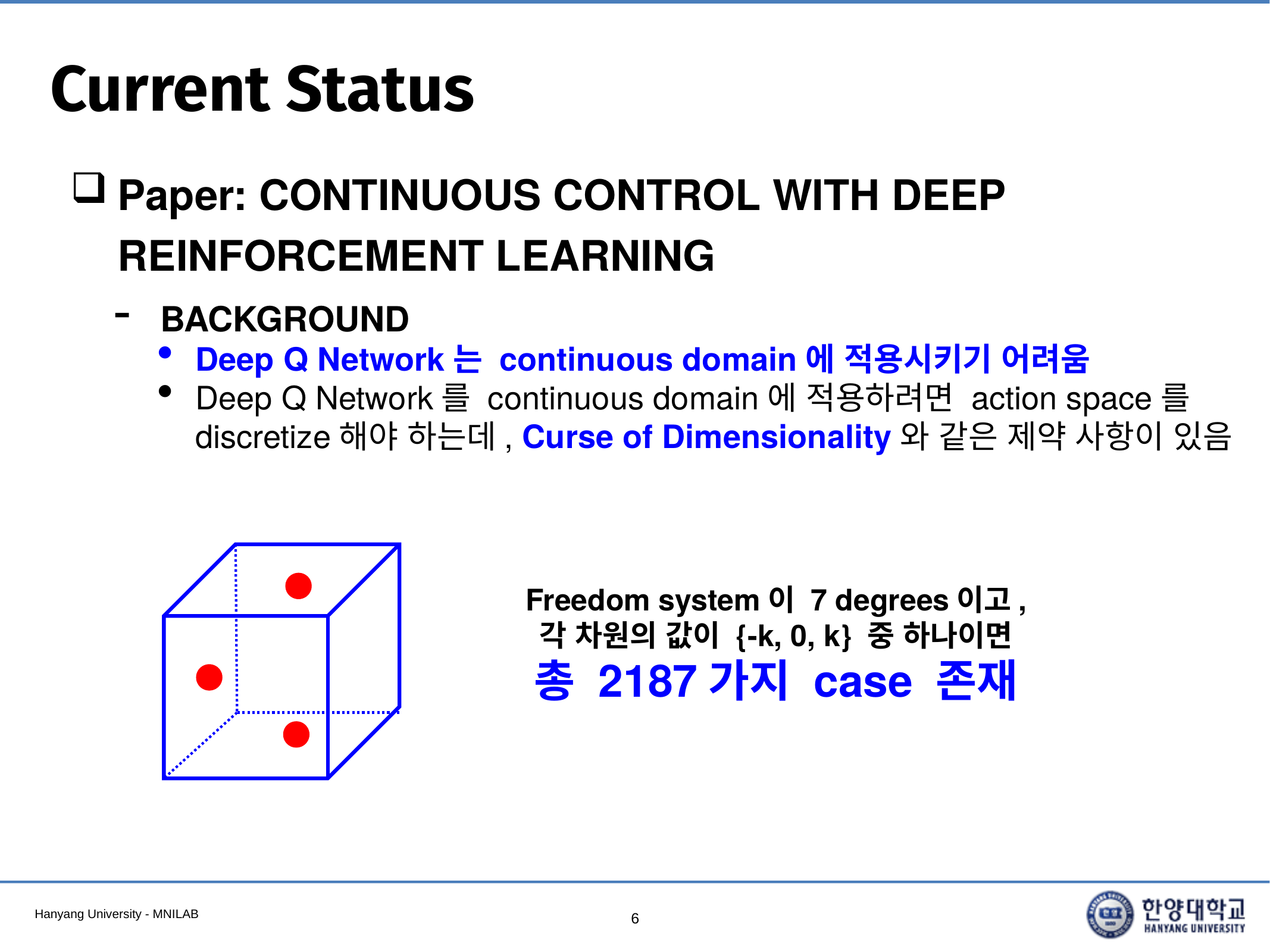

# Current Status
Paper: CONTINUOUS CONTROL WITH DEEP REINFORCEMENT LEARNING
BACKGROUND
Deep Q Network는 continuous domain에 적용시키기 어려움
Deep Q Network를 continuous domain에 적용하려면 action space를 discretize해야 하는데, Curse of Dimensionality와 같은 제약 사항이 있음

Freedom system이 7 degrees이고,
각 차원의 값이 {-k, 0, k} 중 하나이면
총 2187가지 case 존재

6